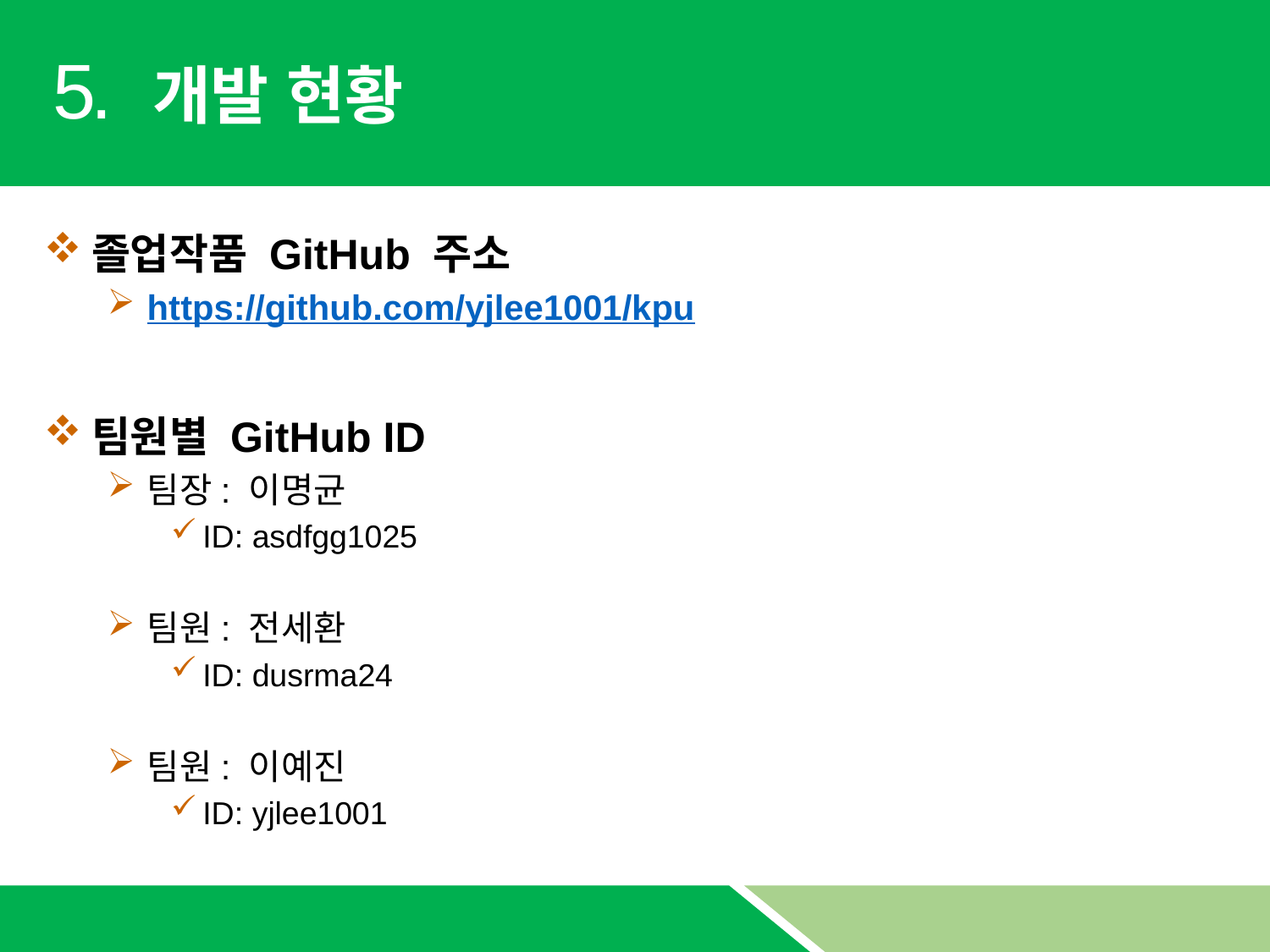

5.
개발 현황
졸업작품 GitHub 주소
https://github.com/yjlee1001/kpu

팀원별 GitHub ID
팀장: 이명균
ID: asdfgg1025

팀원: 전세환
ID: dusrma24

팀원: 이예진
ID: yjlee1001